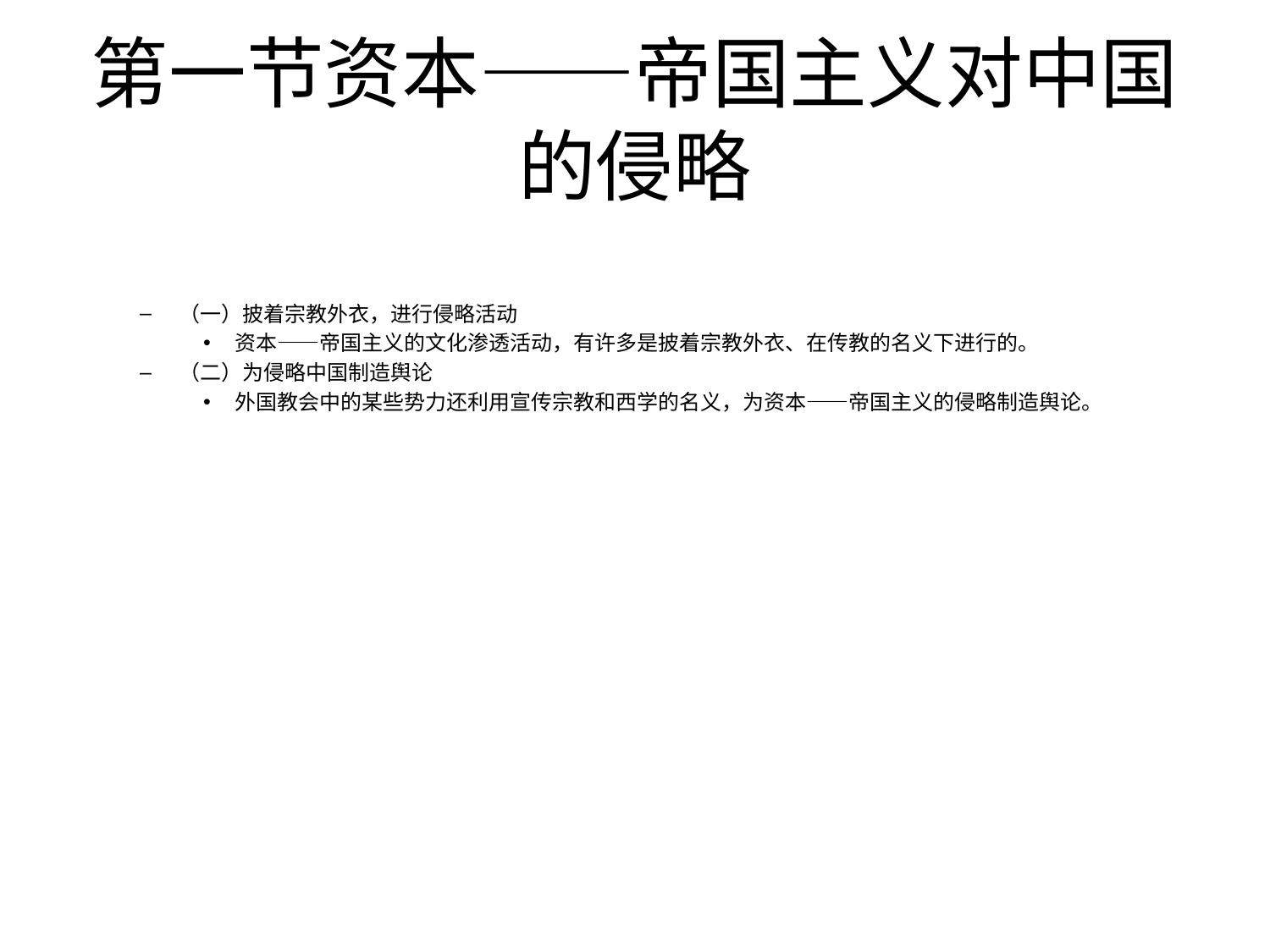

# 第一节资本——帝国主义对中国的侵略

（一）披着宗教外衣，进行侵略活动
资本——帝国主义的文化渗透活动，有许多是披着宗教外衣、在传教的名义下进行的。
（二）为侵略中国制造舆论
外国教会中的某些势力还利用宣传宗教和西学的名义，为资本——帝国主义的侵略制造舆论。